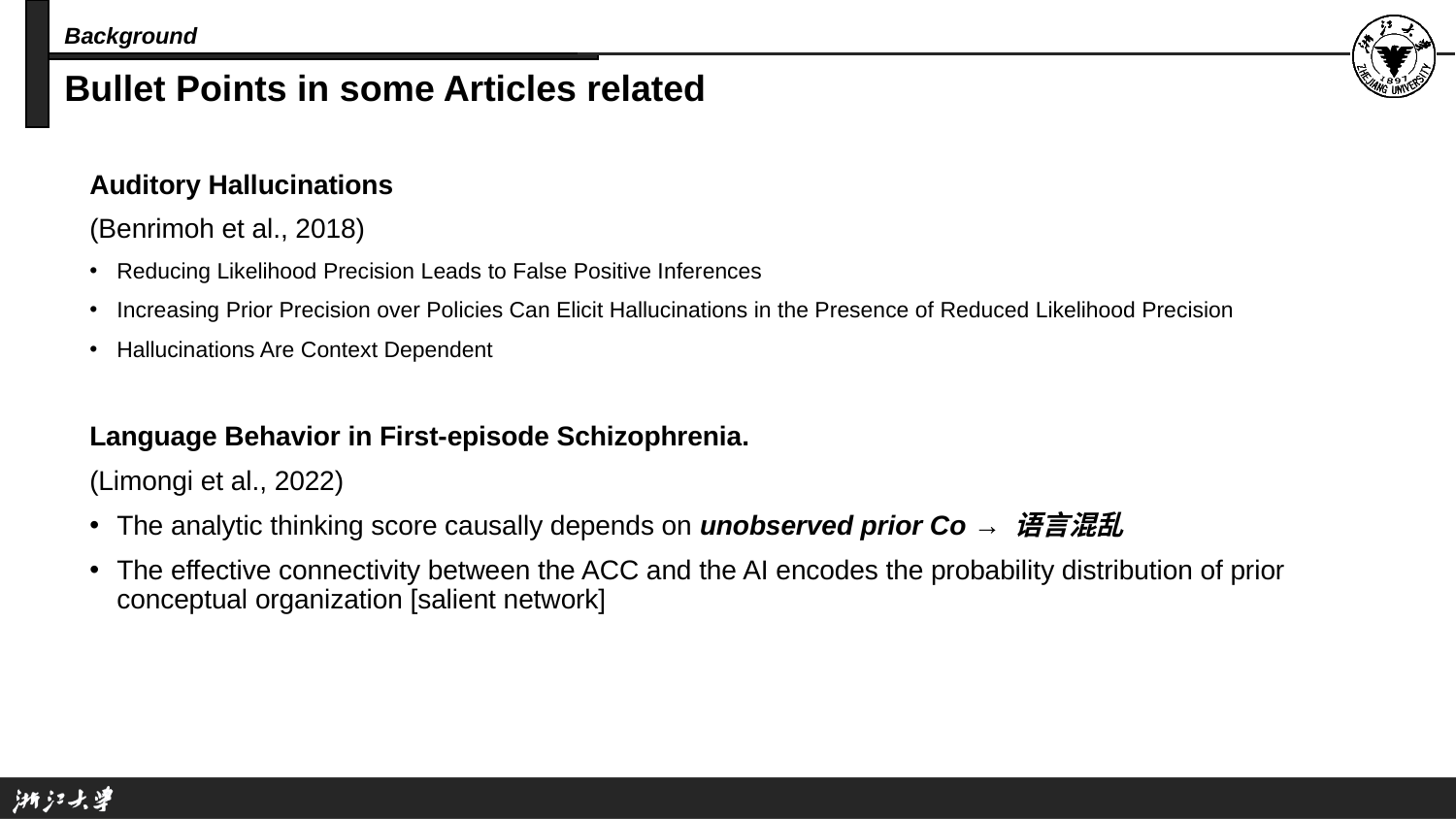

Background

# Bullet Points in some Articles related
Auditory Hallucinations
(Benrimoh et al., 2018)
Reducing Likelihood Precision Leads to False Positive Inferences
Increasing Prior Precision over Policies Can Elicit Hallucinations in the Presence of Reduced Likelihood Precision
Hallucinations Are Context Dependent
Language Behavior in First-episode Schizophrenia.
(Limongi et al., 2022)
The analytic thinking score causally depends on unobserved prior Co → 语言混乱
The effective connectivity between the ACC and the AI encodes the probability distribution of prior conceptual organization [salient network]